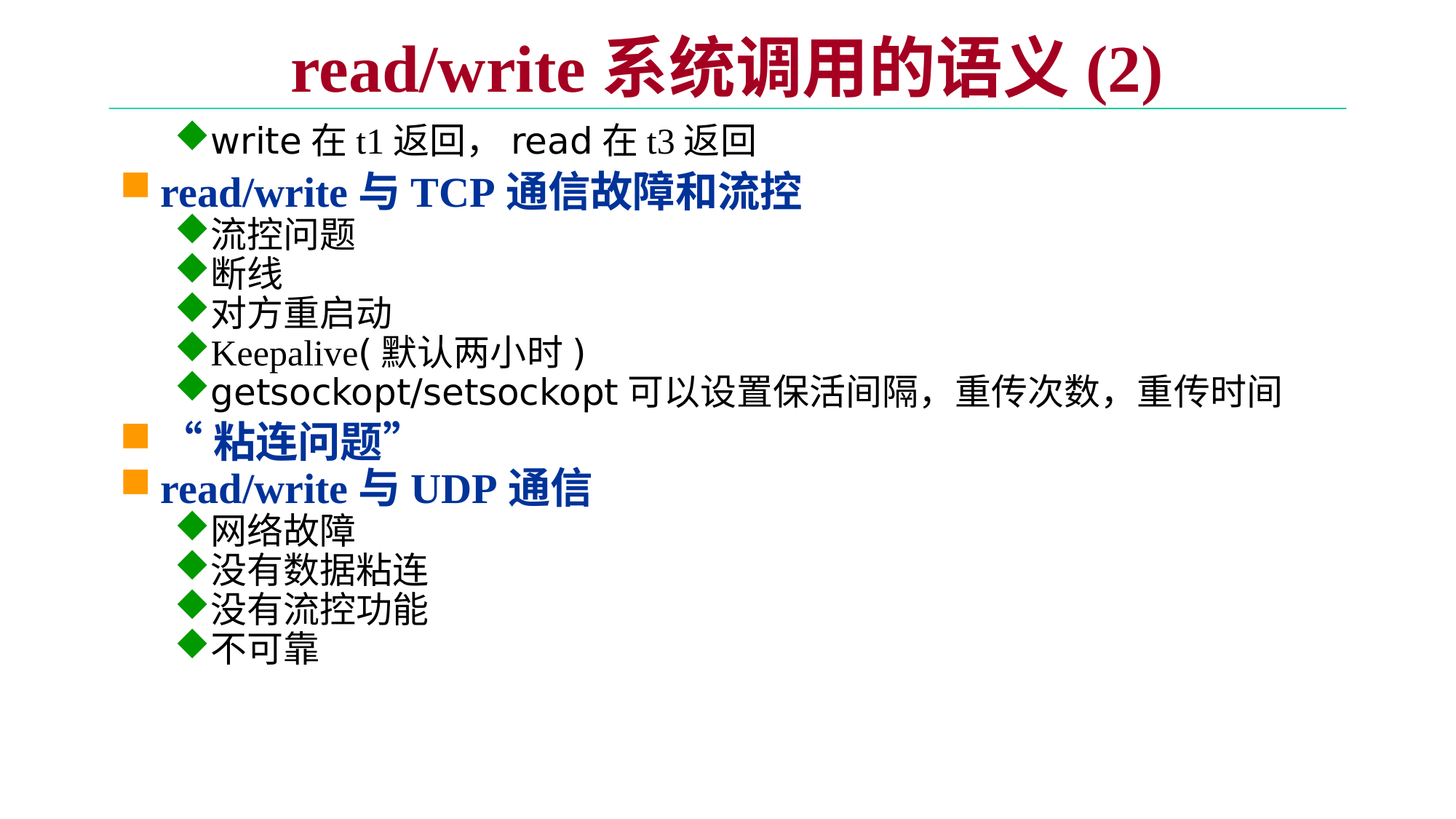

# read/write系统调用的语义(2)
write在t1返回，read在t3返回
read/write与TCP通信故障和流控
流控问题
断线
对方重启动
Keepalive(默认两小时)
getsockopt/setsockopt可以设置保活间隔，重传次数，重传时间
“粘连问题”
read/write与UDP通信
网络故障
没有数据粘连
没有流控功能
不可靠